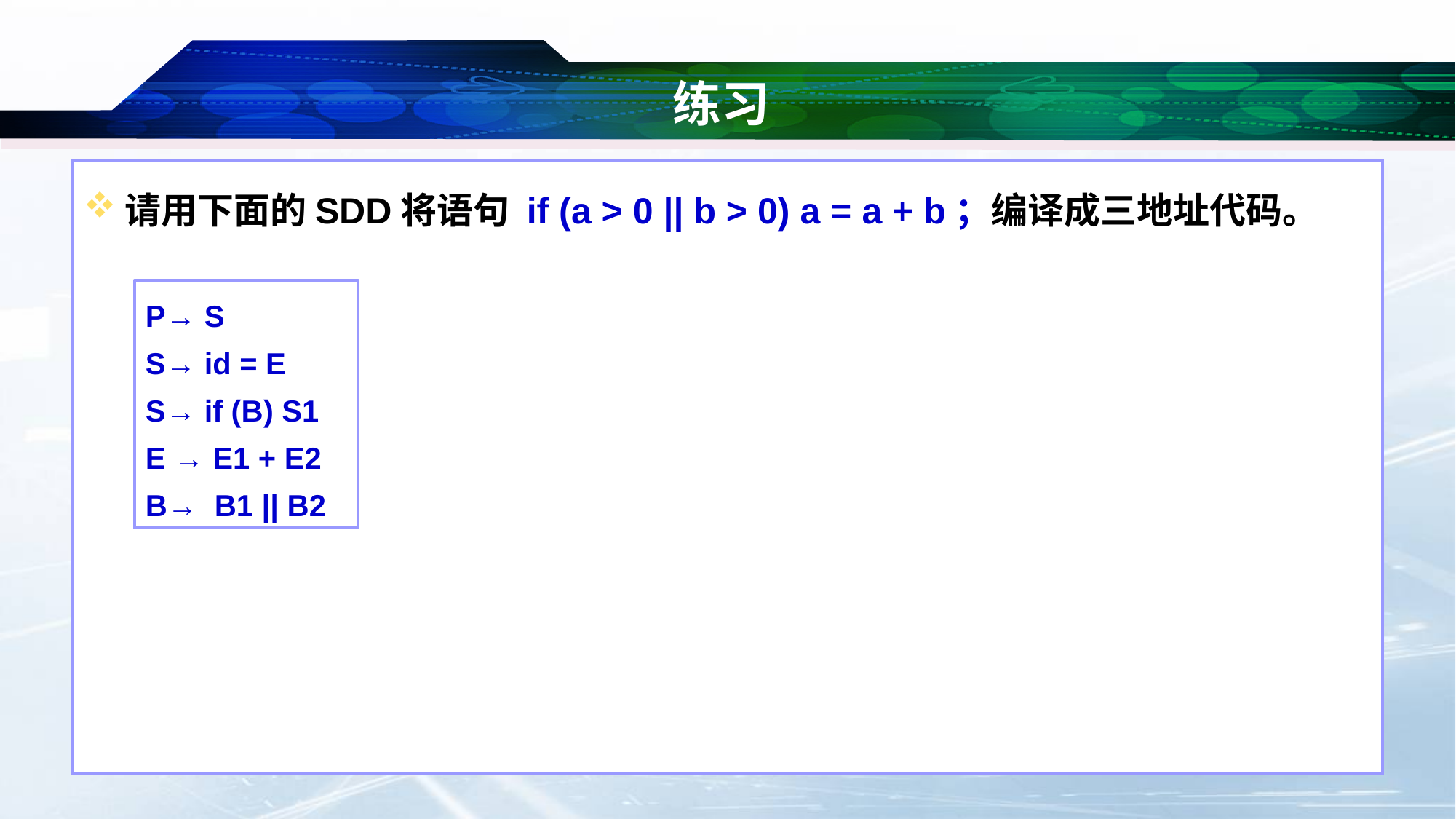

# 练习
请用下面的SDD将语句 if (a > 0 || b > 0) a = a + b；编译成三地址代码。

P→ S
S→ id = E
S→ if (B) S1
E → E1 + E2
B→  B1 || B2